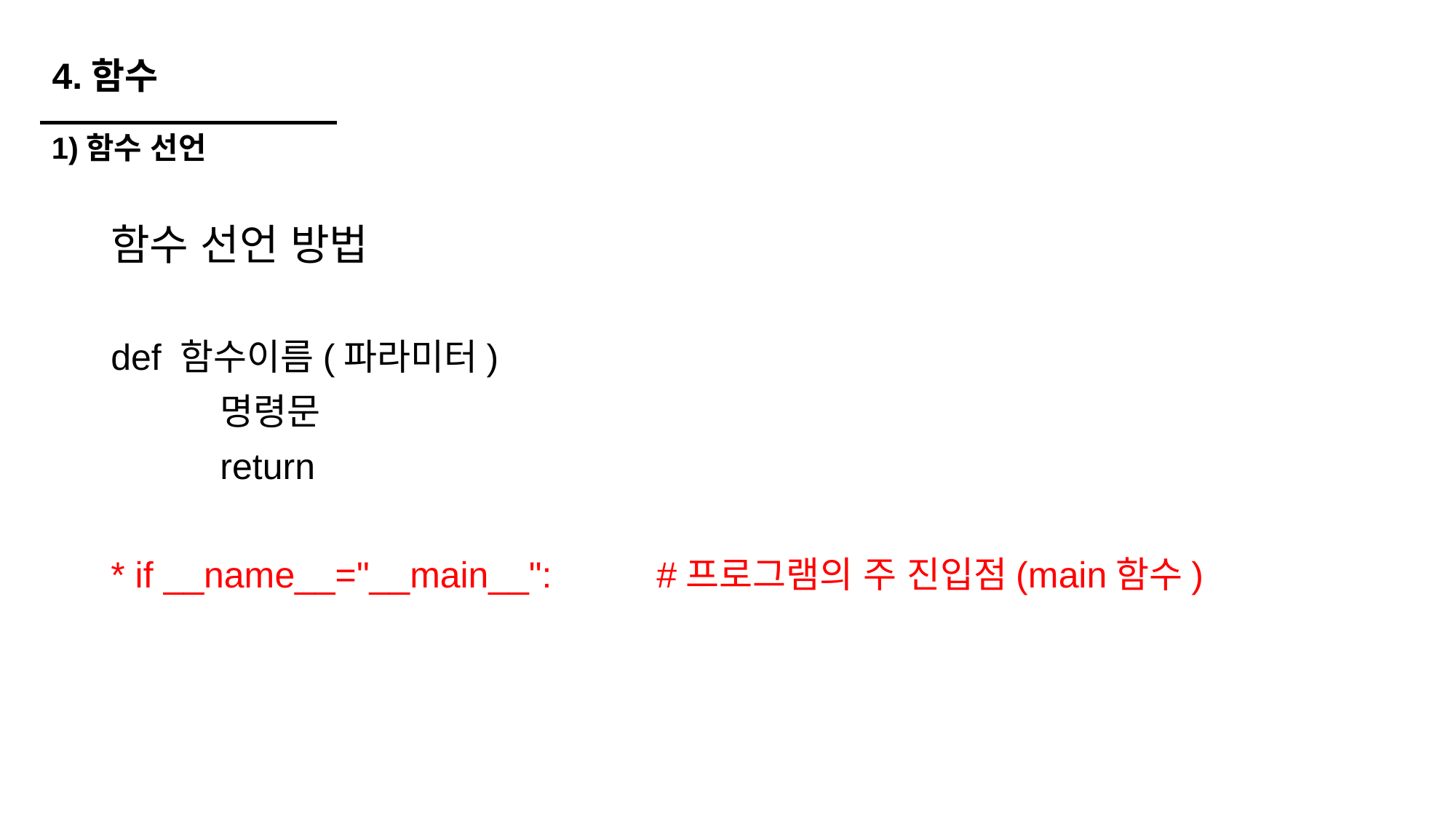

# 4.함수
1)함수 선언
함수 선언 방법

def 함수이름(파라미터)
	명령문
	return

* if __name__="__main__":	#프로그램의 주 진입점(main함수)